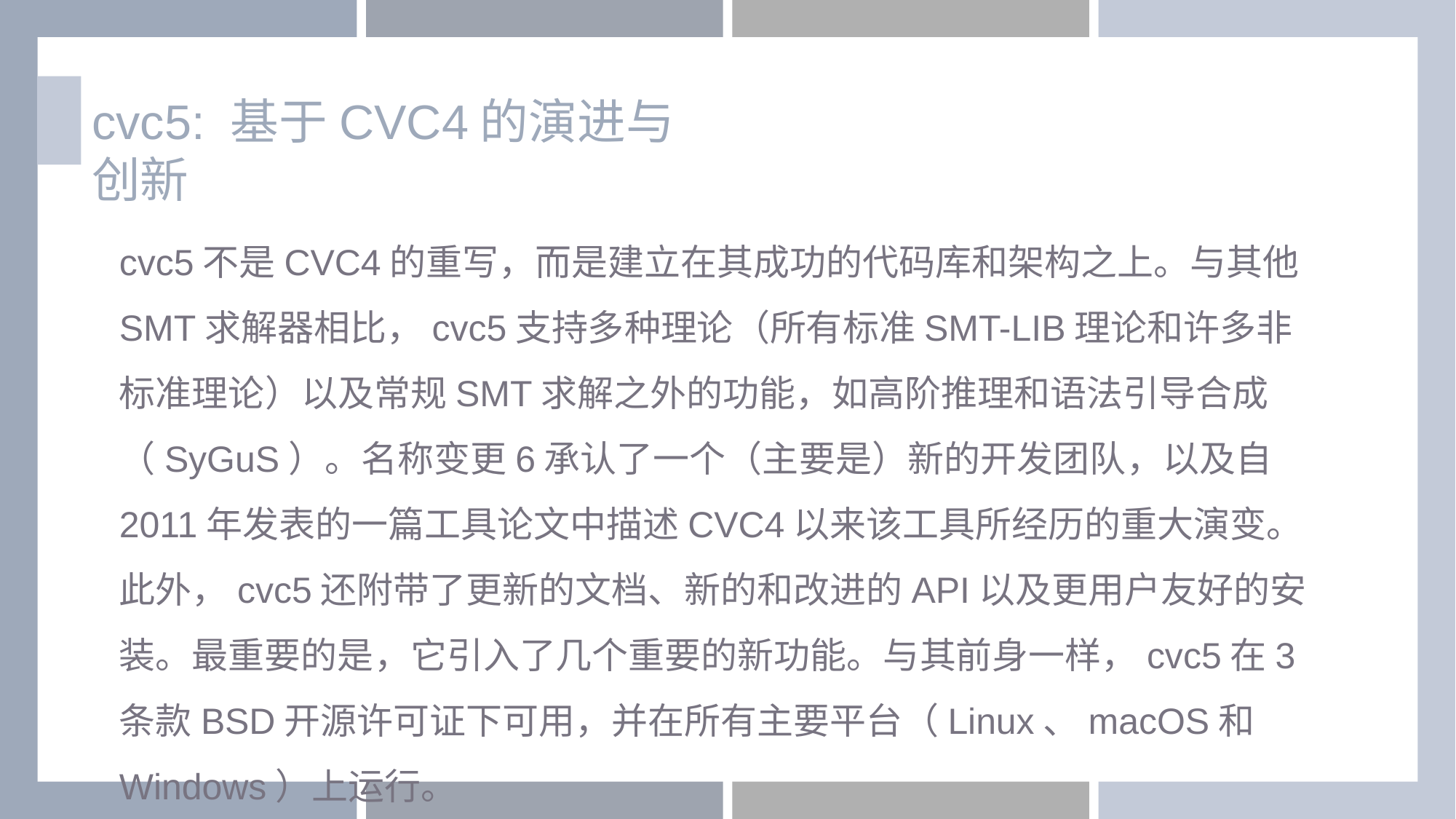

cvc5: 基于CVC4的演进与创新
cvc5不是CVC4的重写，而是建立在其成功的代码库和架构之上。与其他SMT求解器相比，cvc5支持多种理论（所有标准SMT-LIB理论和许多非标准理论）以及常规SMT求解之外的功能，如高阶推理和语法引导合成（SyGuS）。名称变更6承认了一个（主要是）新的开发团队，以及自2011年发表的一篇工具论文中描述CVC4以来该工具所经历的重大演变。此外，cvc5还附带了更新的文档、新的和改进的API以及更用户友好的安装。最重要的是，它引入了几个重要的新功能。与其前身一样，cvc5在3条款BSD开源许可证下可用，并在所有主要平台（Linux、macOS和Windows）上运行。